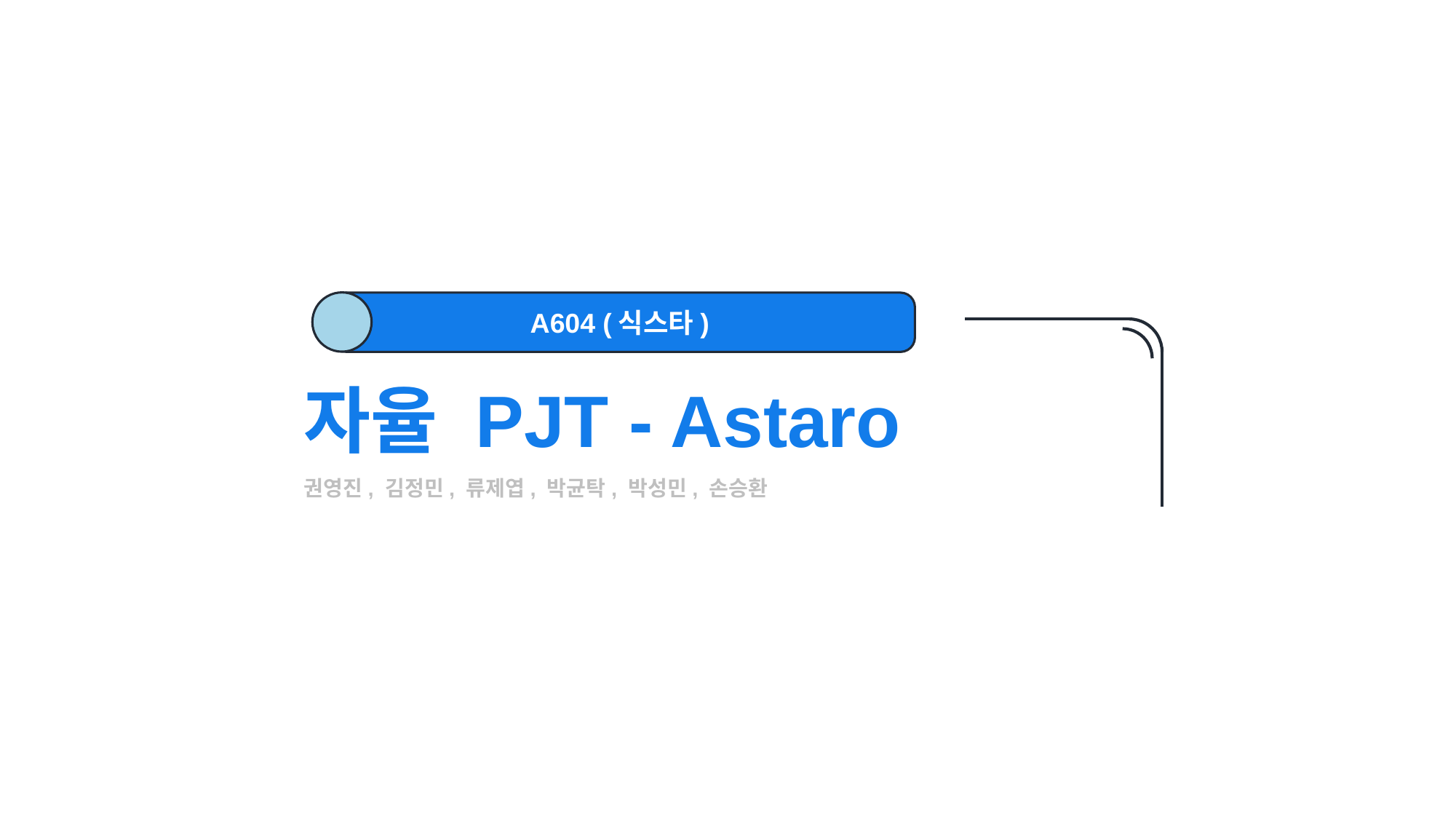

A604 (식스타)

자율 PJT - Astaro
권영진, 김정민, 류제엽, 박균탁, 박성민, 손승환